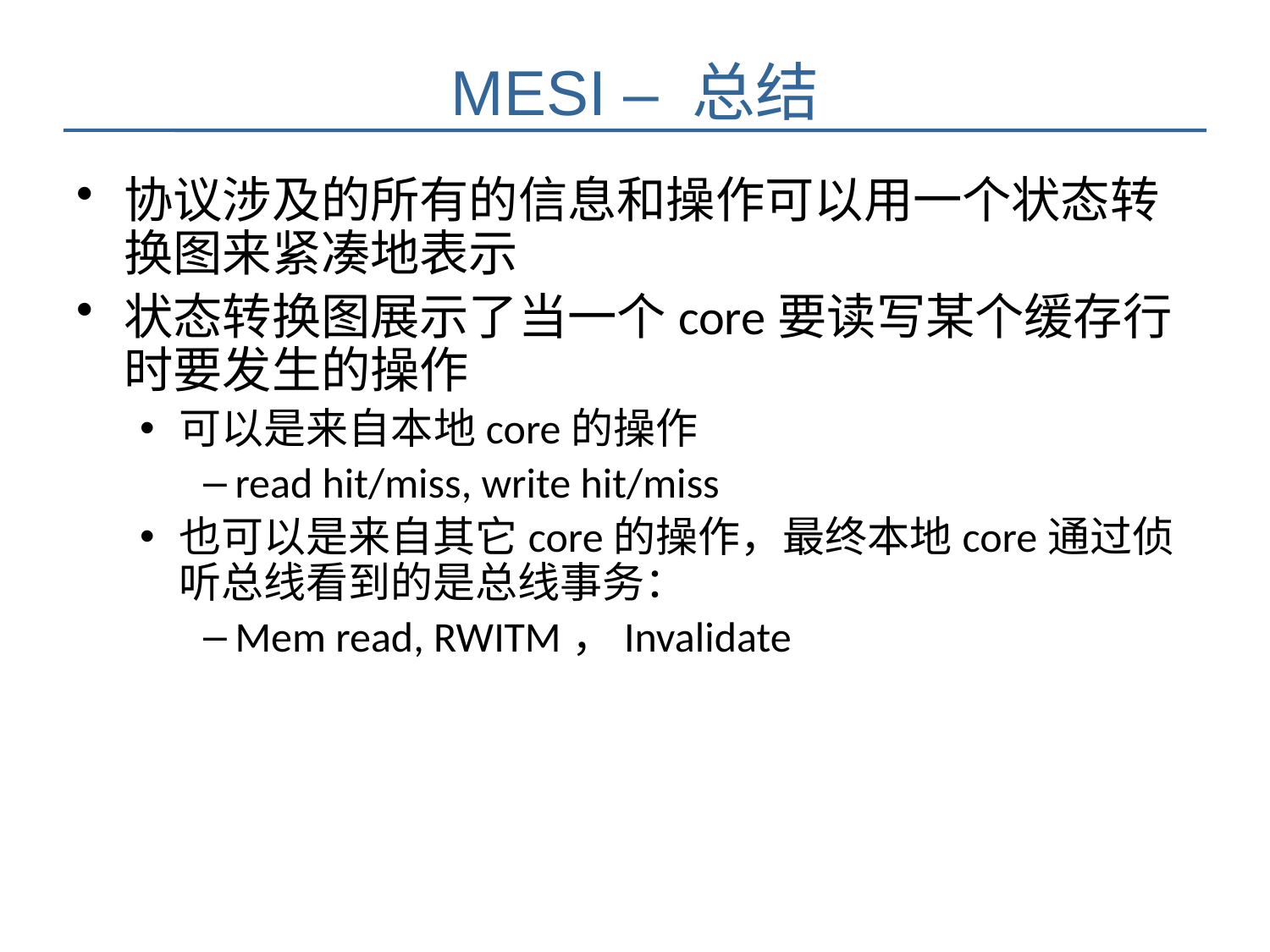

# MESI – 总结
协议涉及的所有的信息和操作可以用一个状态转换图来紧凑地表示
状态转换图展示了当一个core要读写某个缓存行时要发生的操作
可以是来自本地core的操作
read hit/miss, write hit/miss
也可以是来自其它core的操作，最终本地core通过侦听总线看到的是总线事务：
Mem read, RWITM，Invalidate